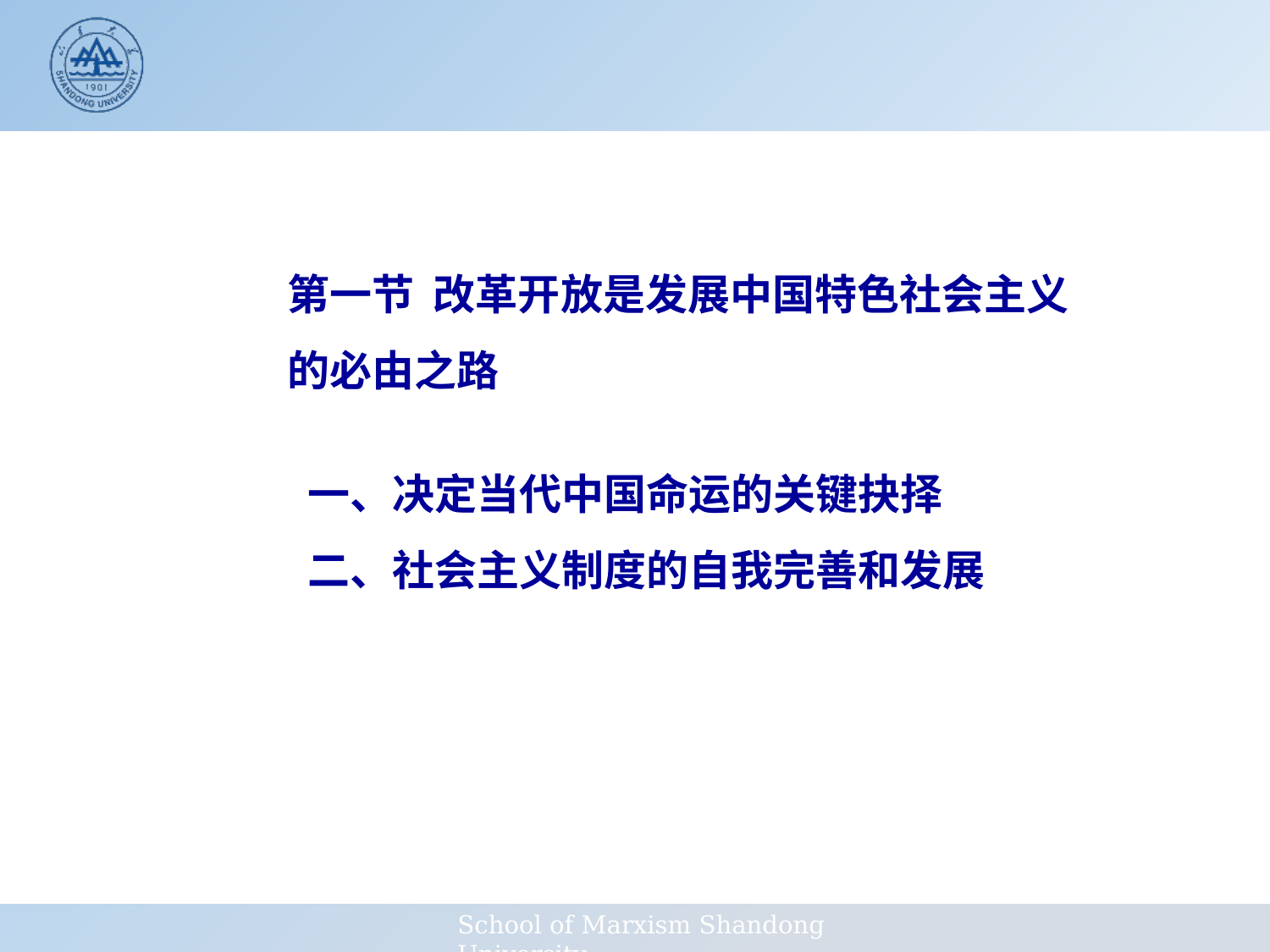

第一节  改革开放是发展中国特色社会主义的必由之路
一、决定当代中国命运的关键抉择
二、社会主义制度的自我完善和发展